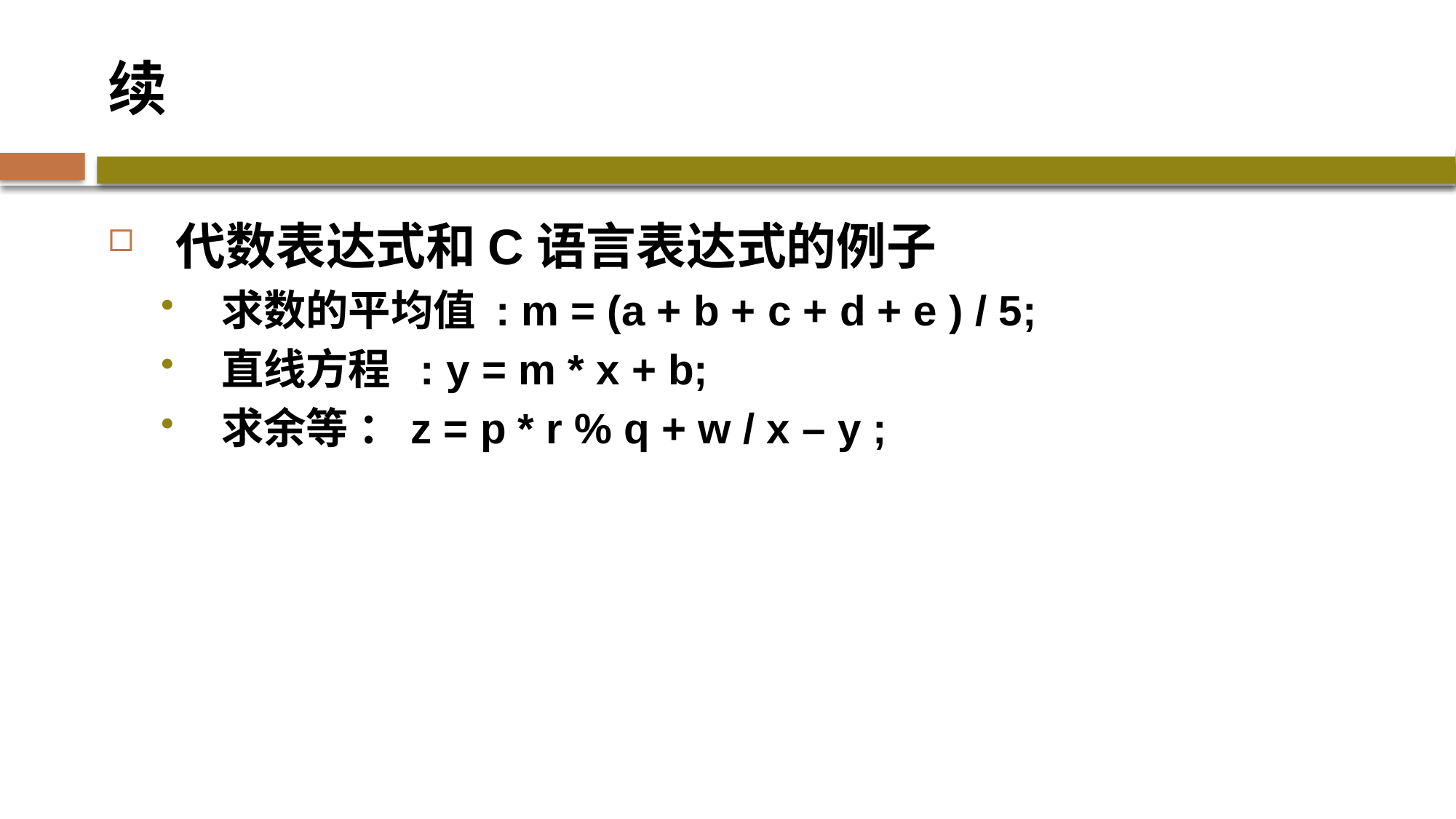

# 续
代数表达式和C语言表达式的例子
求数的平均值 : m = (a + b + c + d + e ) / 5;
直线方程  : y = m * x + b;
求余等 ：z = p * r % q + w / x – y ;